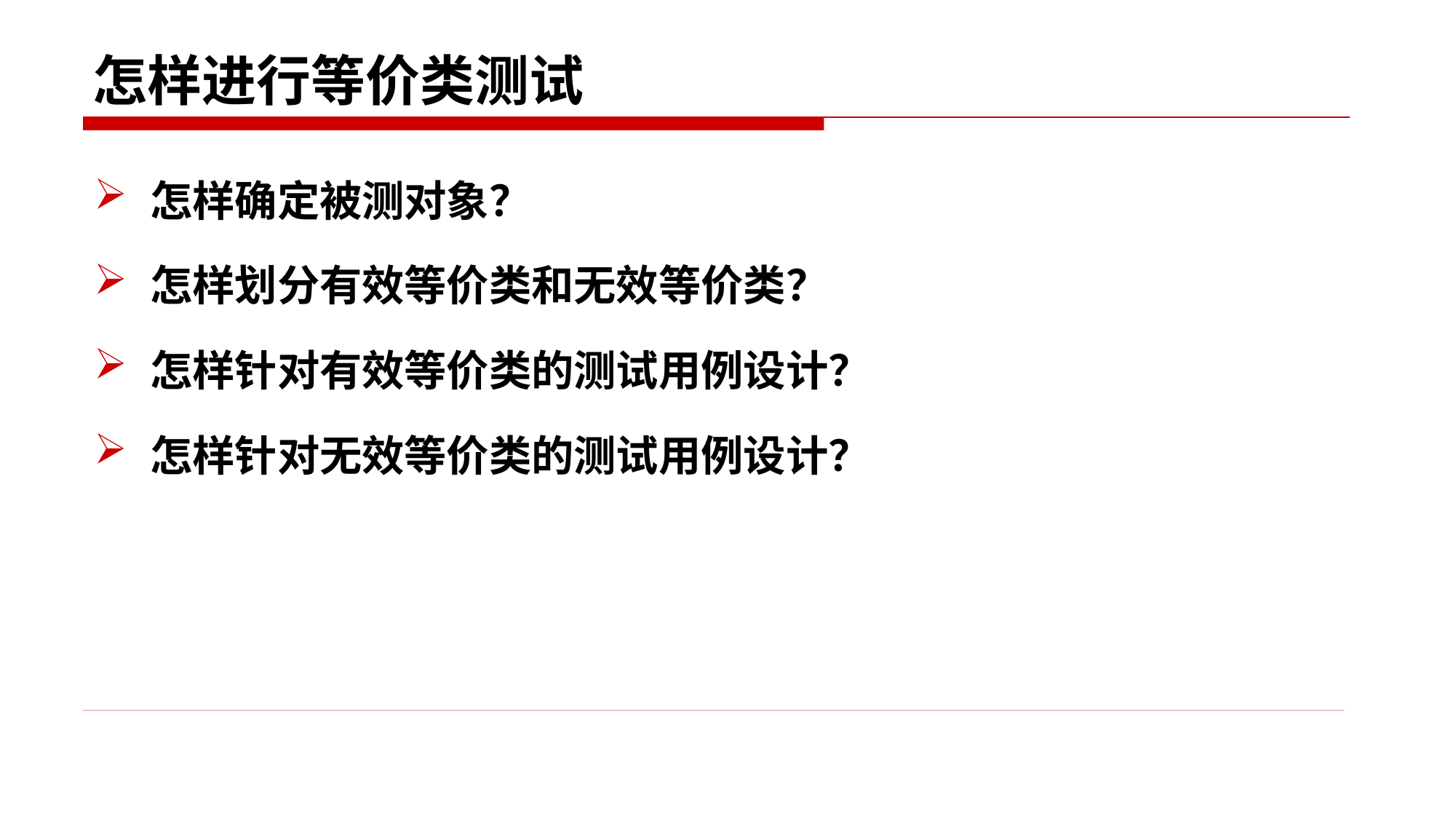

# 怎样进行等价类测试
怎样确定被测对象？
怎样划分有效等价类和无效等价类？
怎样针对有效等价类的测试用例设计？
怎样针对无效等价类的测试用例设计？